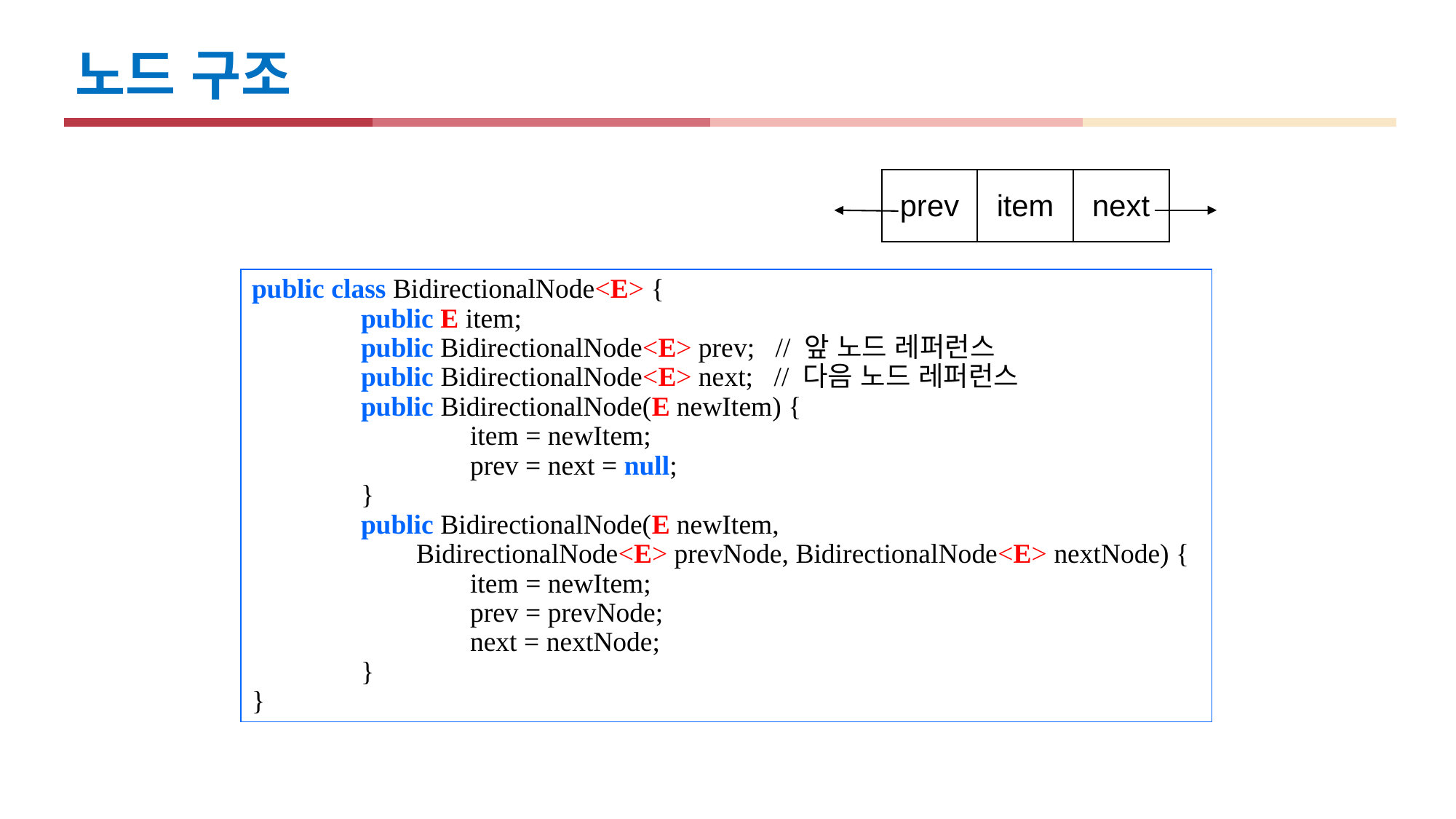

노드 구조
| prev | item | next |
| --- | --- | --- |
public class BidirectionalNode<E> {
	public E item;
	public BidirectionalNode<E> prev;   // 앞 노드 레퍼런스
	public BidirectionalNode<E> next;   // 다음 노드 레퍼런스
	public BidirectionalNode(E newItem) {
		item = newItem;
		prev = next = null;
	}
	public BidirectionalNode(E newItem,
	        BidirectionalNode<E> prevNode, BidirectionalNode<E> nextNode) {
		item = newItem;
                	prev = prevNode;
		next = nextNode;
	}
}